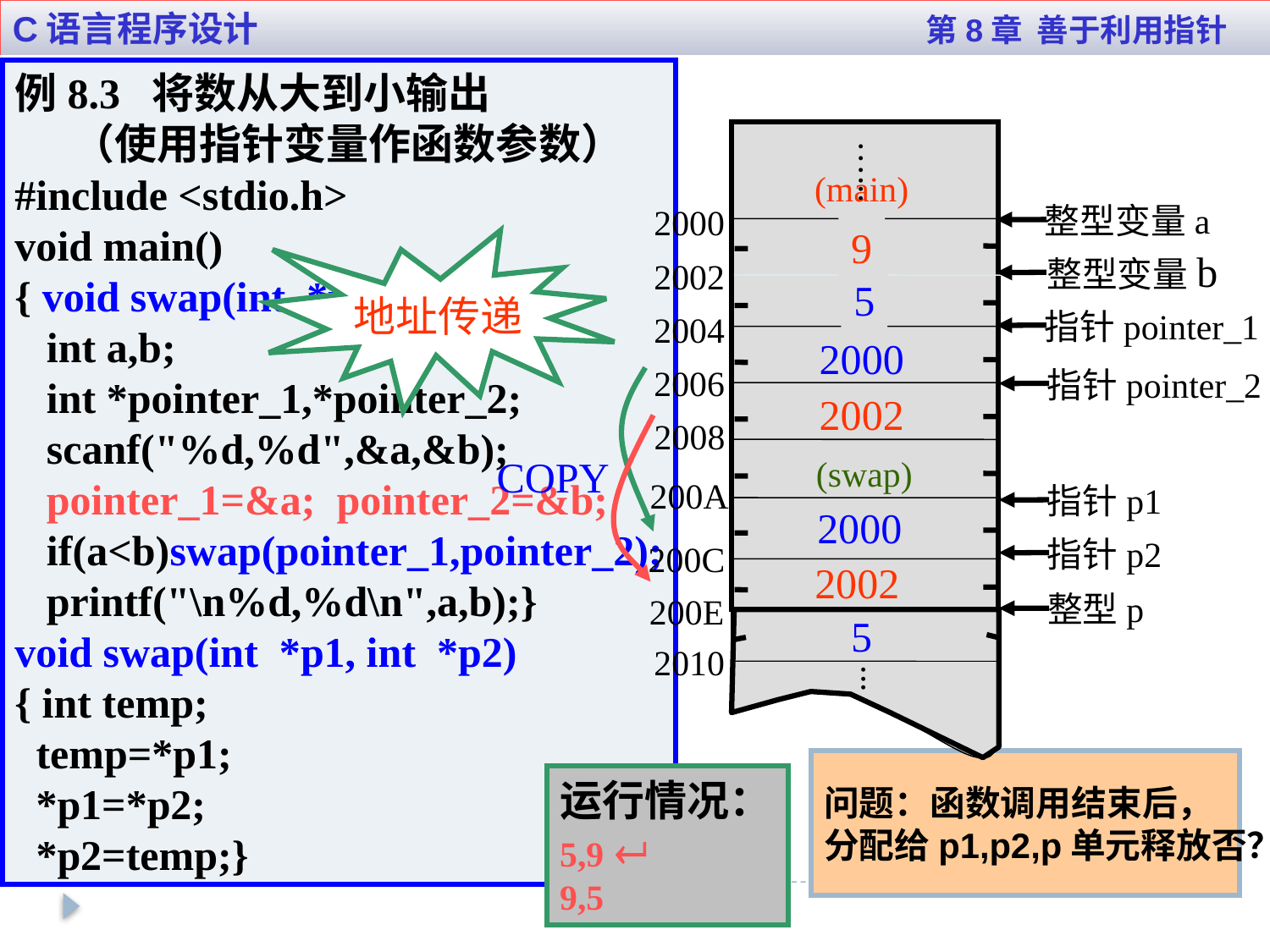

C语言程序设计                                                                                   第8章  善于利用指针
例8.3  将数从大到小输出
     （使用指针变量作函数参数）
#include <stdio.h>
void main()
{ void swap(int  *p1, int  *p2);
   int a,b;
   int *pointer_1,*pointer_2;
   scanf("%d,%d",&a,&b);
   pointer_1=&a;  pointer_2=&b;
   if(a<b)swap(pointer_1,pointer_2);
   printf("\n%d,%d\n",a,b);}
void swap(int  *p1, int  *p2)
{ int temp;
  temp=*p1;
  *p1=*p2;
  *p2=temp;}

…...
2000

2002

2004

2006

2008

200A

200C

200E

2010

...
(main)
整型变量a

  整型变量b

指针pointer_1

指针pointer_2

9
5
地址传递
5
9
2000

2000
2002

2002
COPY
(swap)
指针p1

指针p2

整型p

5
问题：函数调用结束后，
分配给p1,p2,p单元释放否？
运行情况：
5,9 ↵
9,5